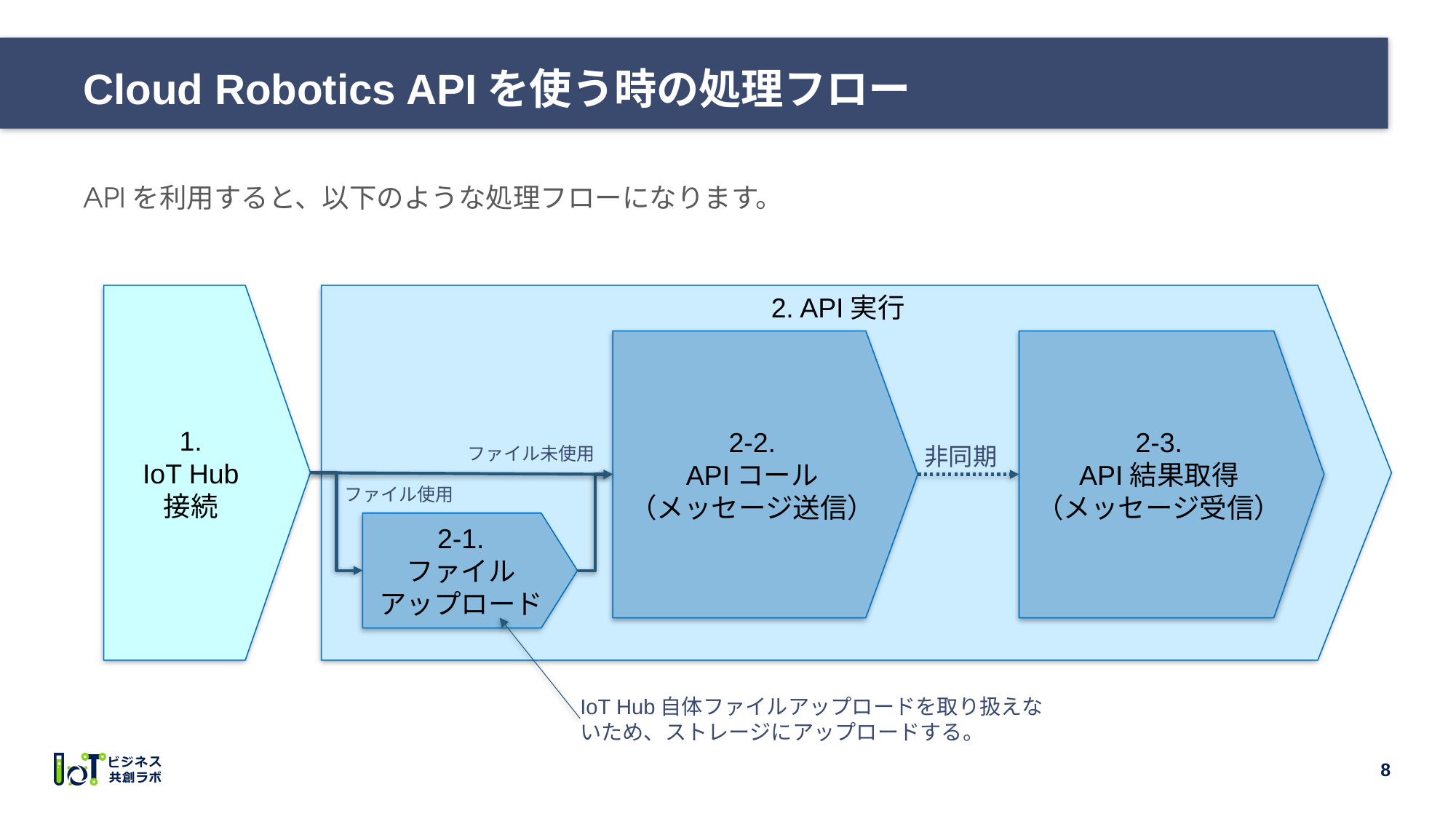

# Cloud Robotics APIを使う時の処理フロー
APIを利用すると、以下のような処理フローになります。
1.
IoT Hub
接続
2. API実行
2-2.
APIコール
（メッセージ送信）
2-3.
API結果取得
（メッセージ受信）
非同期
ファイル未使用
ファイル使用
2-1.
ファイル
アップロード
IoT Hub自体ファイルアップロードを取り扱えないため、ストレージにアップロードする。